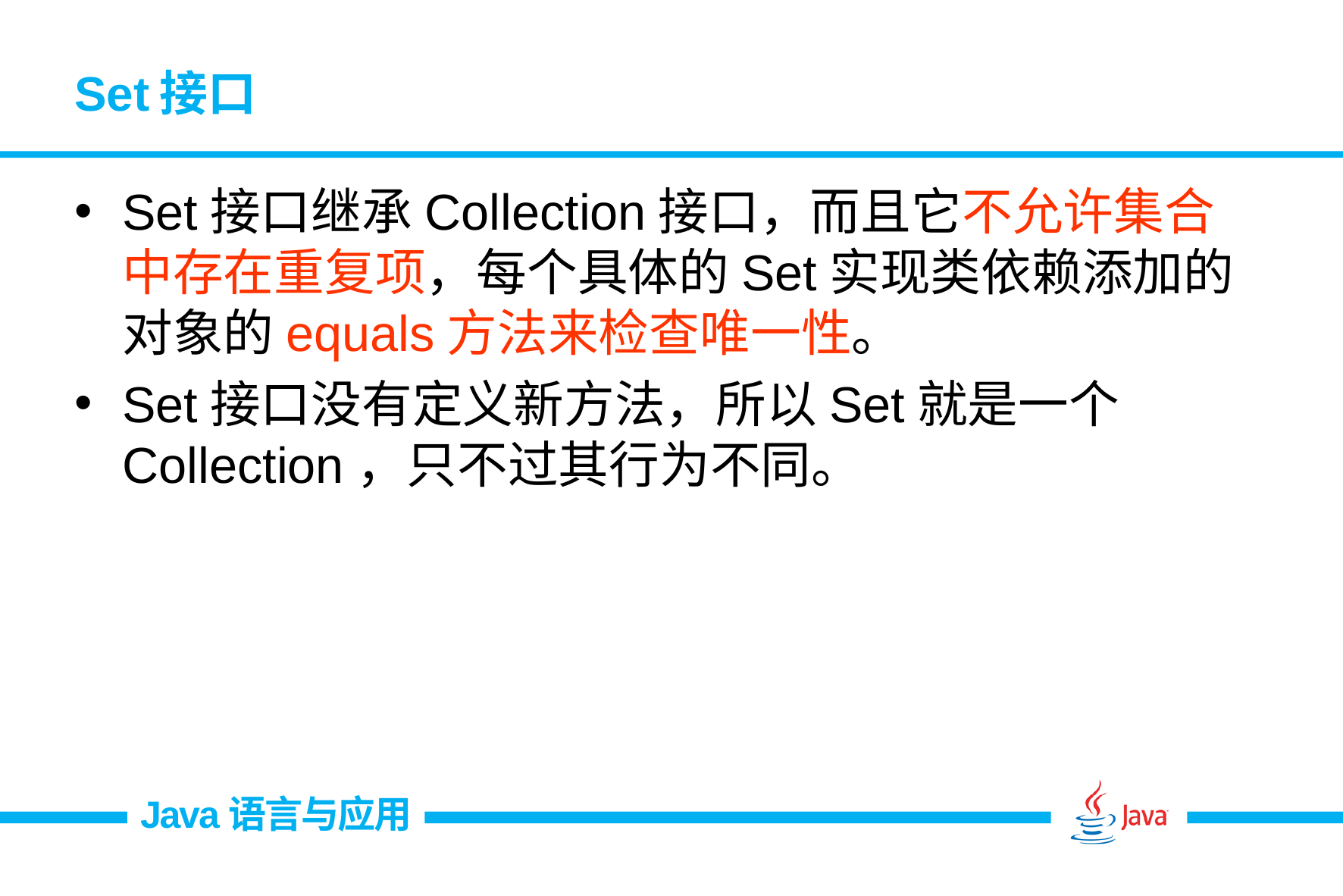

# Set接口
Set接口继承Collection接口，而且它不允许集合中存在重复项，每个具体的Set实现类依赖添加的对象的equals方法来检查唯一性。
Set接口没有定义新方法，所以Set就是一个Collection，只不过其行为不同。